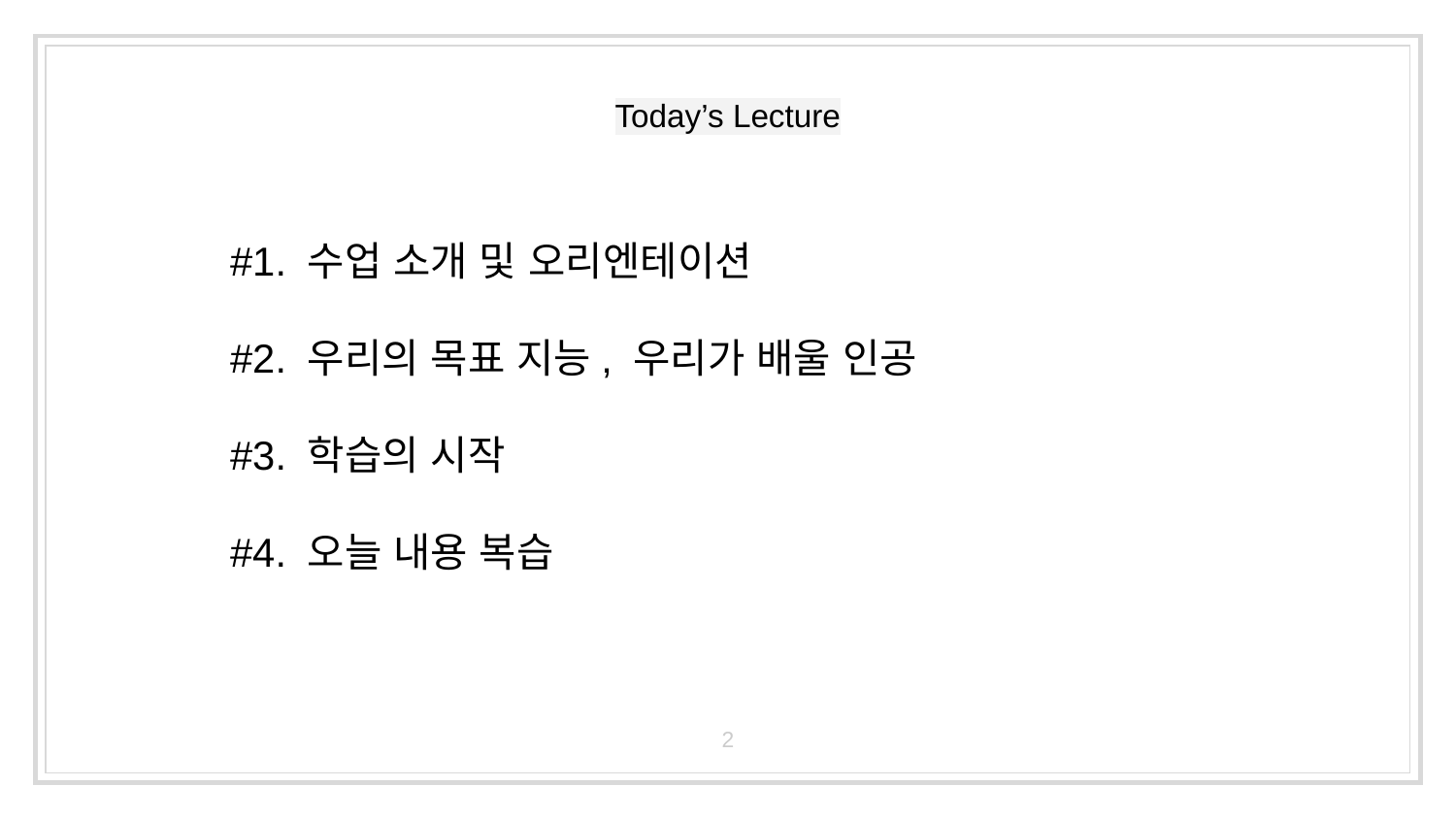

# Today’s Lecture
#1. 수업 소개 및 오리엔테이션
#2. 우리의 목표 지능, 우리가 배울 인공
#3. 학습의 시작
#4. 오늘 내용 복습
2